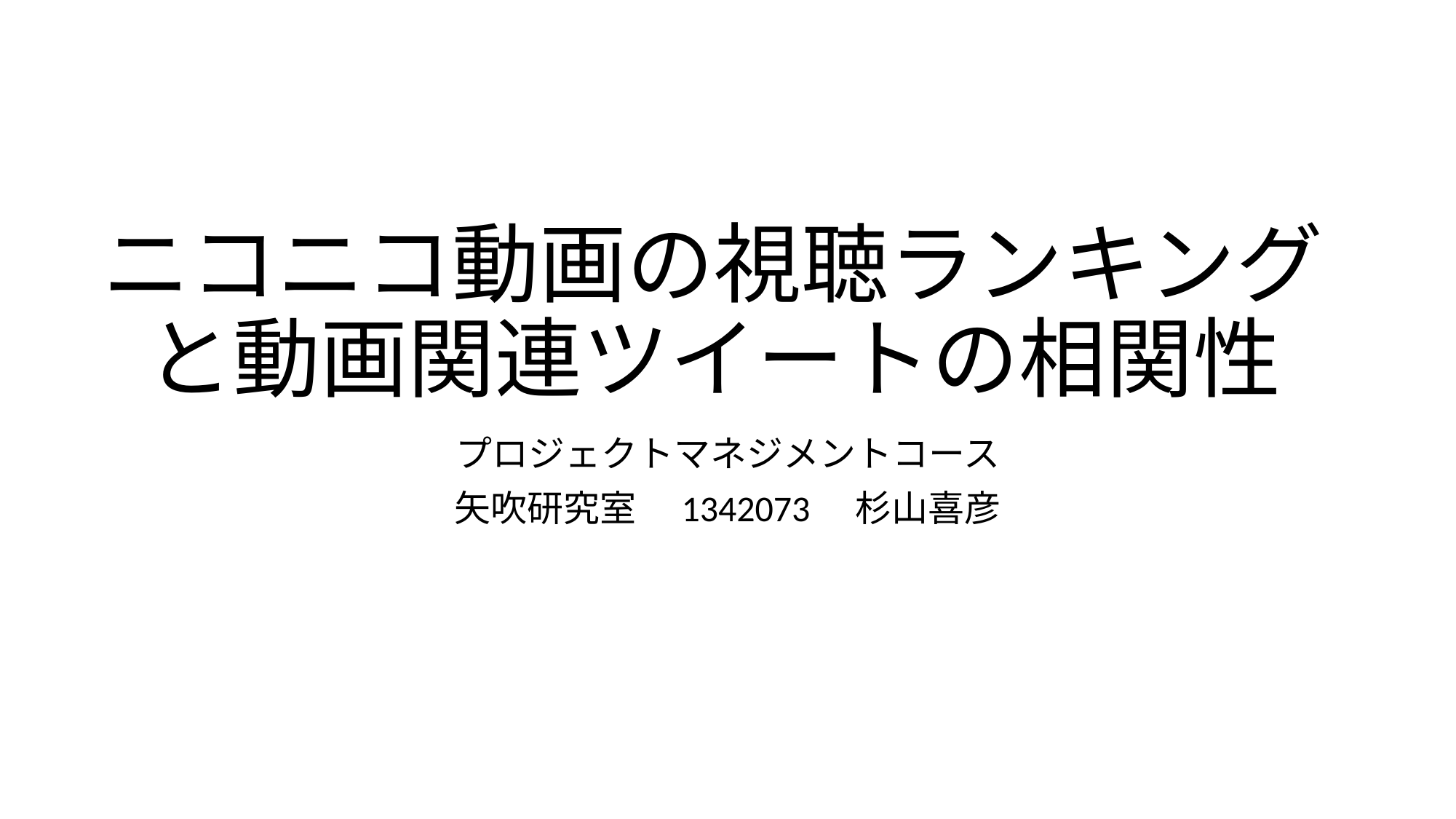

# ニコニコ動画の視聴ランキングと動画関連ツイートの相関性
プロジェクトマネジメントコース
矢吹研究室　1342073　杉山喜彦